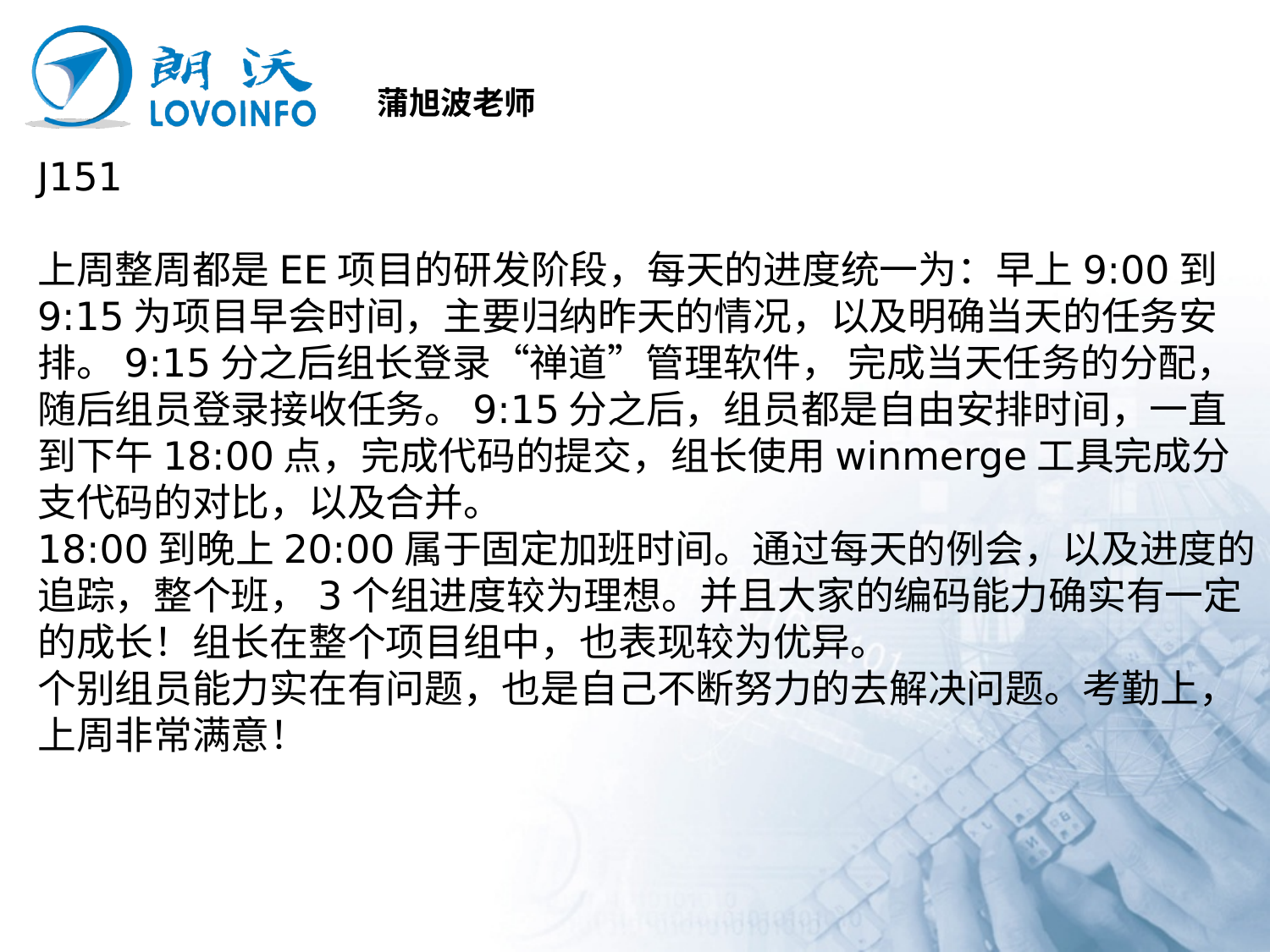

蒲旭波老师
J151

上周整周都是EE项目的研发阶段，每天的进度统一为：早上9:00到9:15为项目早会时间，主要归纳昨天的情况，以及明确当天的任务安排。9:15分之后组长登录“禅道”管理软件， 完成当天任务的分配，随后组员登录接收任务。9:15分之后，组员都是自由安排时间，一直到下午18:00点，完成代码的提交，组长使用winmerge工具完成分支代码的对比，以及合并。
18:00到晚上20:00属于固定加班时间。通过每天的例会，以及进度的追踪，整个班，3个组进度较为理想。并且大家的编码能力确实有一定的成长！组长在整个项目组中，也表现较为优异。
个别组员能力实在有问题，也是自己不断努力的去解决问题。考勤上，上周非常满意！